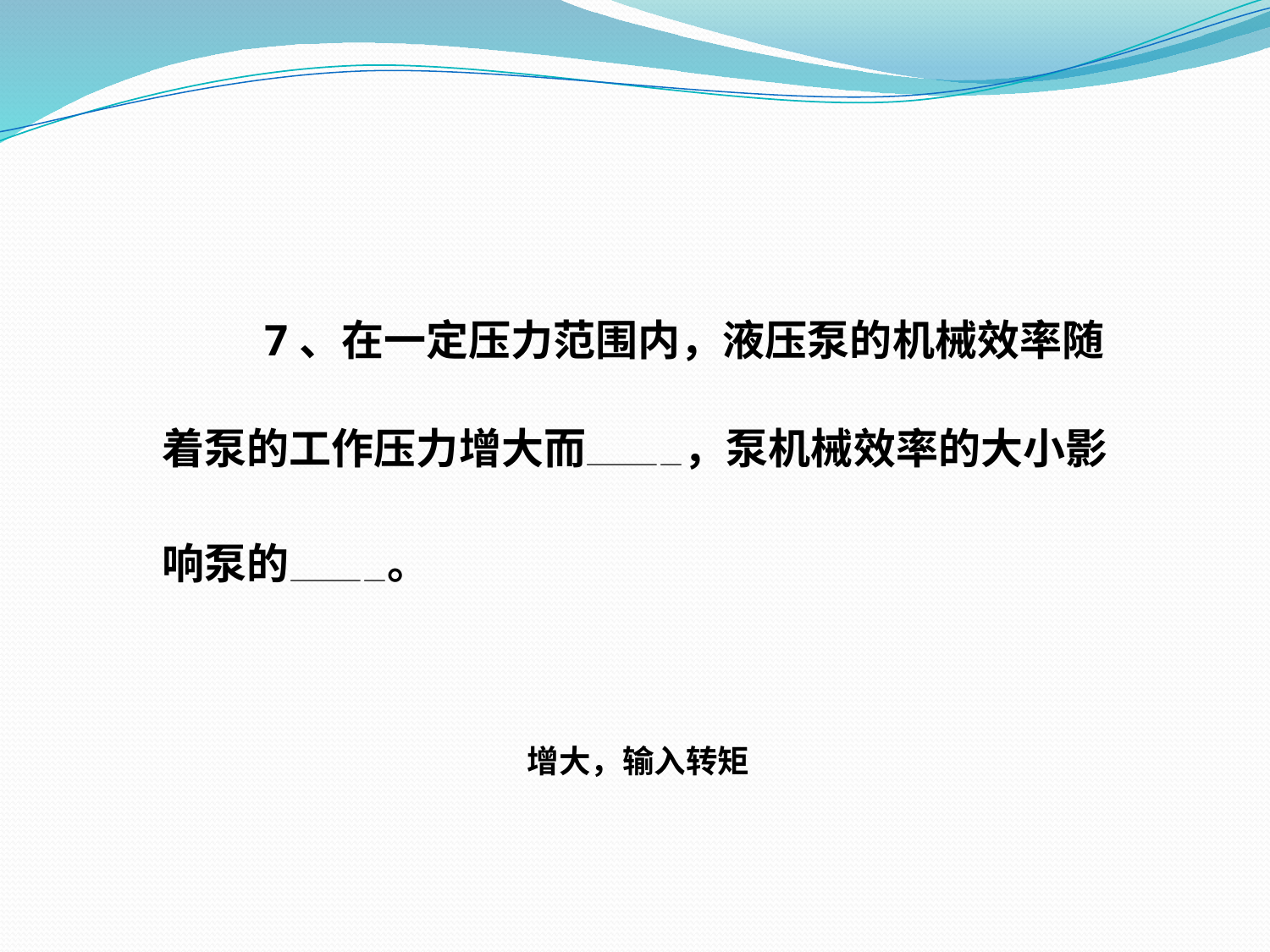

7、在一定压力范围内，液压泵的机械效率随着泵的工作压力增大而————，泵机械效率的大小影响泵的————。
增大，输入转矩